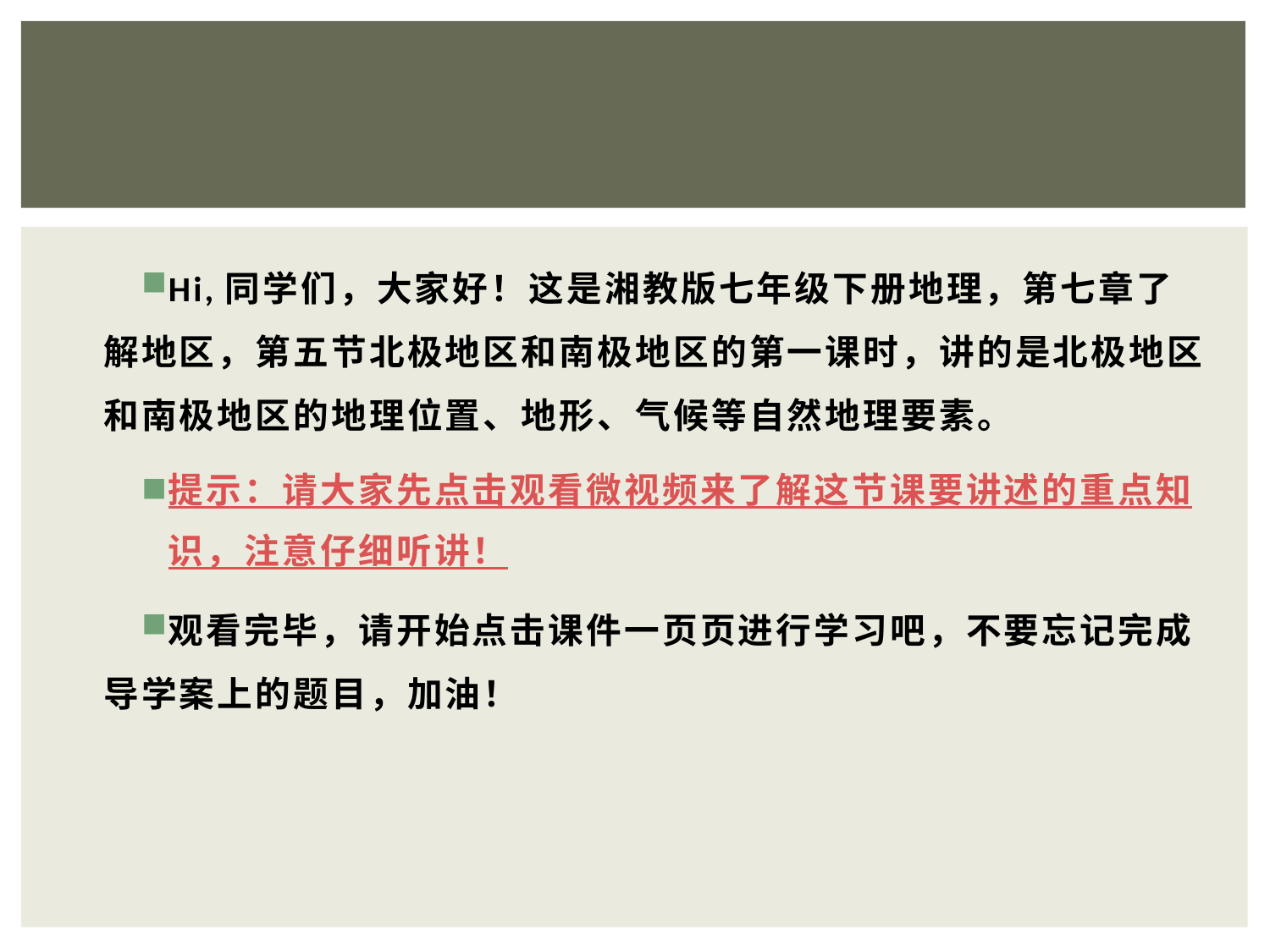

#
Hi,同学们，大家好！这是湘教版七年级下册地理，第七章了解地区，第五节北极地区和南极地区的第一课时，讲的是北极地区和南极地区的地理位置、地形、气候等自然地理要素。
提示：请大家先点击观看微视频来了解这节课要讲述的重点知识，注意仔细听讲！
观看完毕，请开始点击课件一页页进行学习吧，不要忘记完成导学案上的题目，加油！